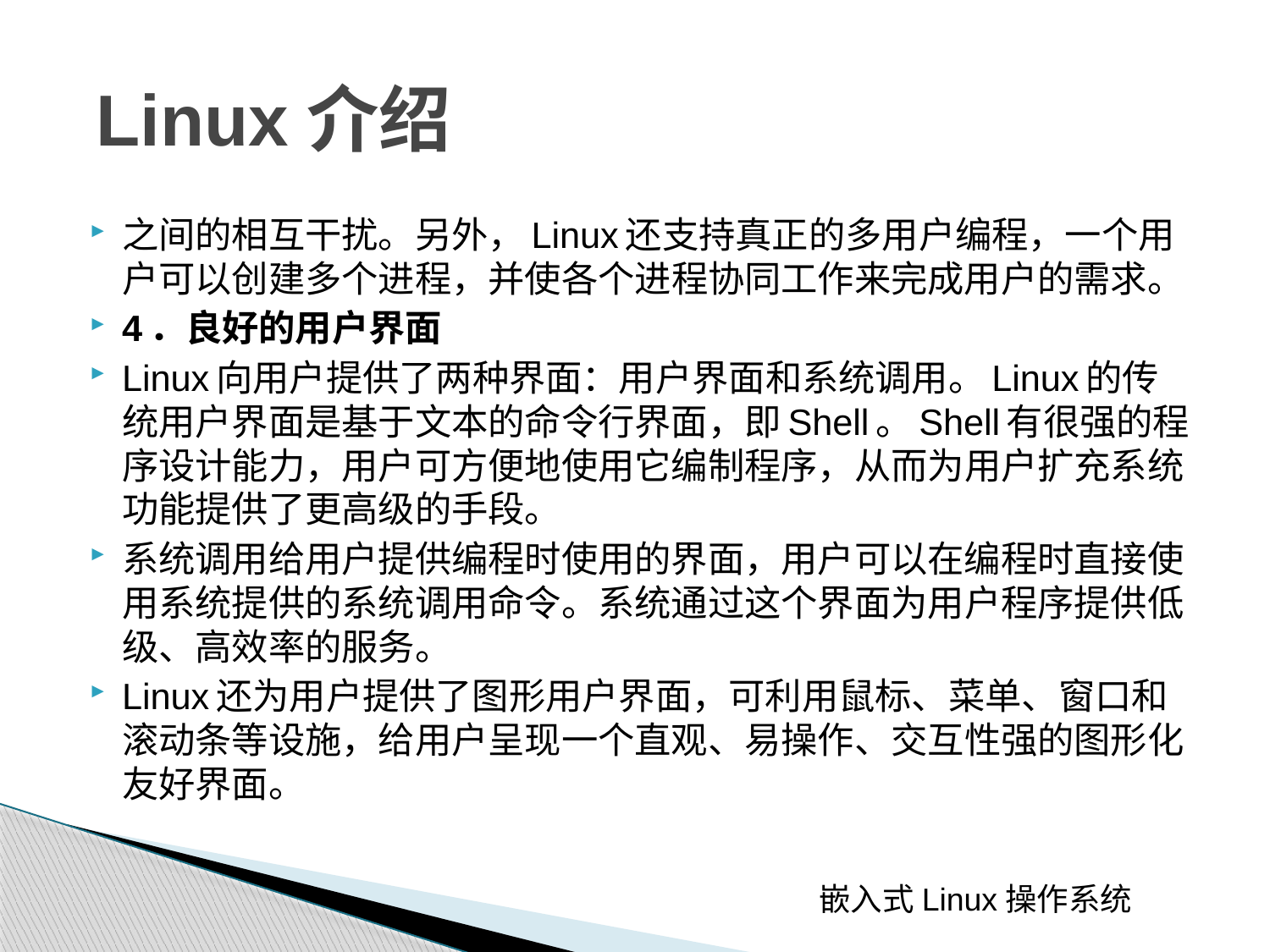

# Linux介绍
之间的相互干扰。另外，Linux还支持真正的多用户编程，一个用户可以创建多个进程，并使各个进程协同工作来完成用户的需求。
4．良好的用户界面
Linux向用户提供了两种界面：用户界面和系统调用。Linux的传统用户界面是基于文本的命令行界面，即Shell。Shell有很强的程序设计能力，用户可方便地使用它编制程序，从而为用户扩充系统功能提供了更高级的手段。
系统调用给用户提供编程时使用的界面，用户可以在编程时直接使用系统提供的系统调用命令。系统通过这个界面为用户程序提供低级、高效率的服务。
Linux还为用户提供了图形用户界面，可利用鼠标、菜单、窗口和滚动条等设施，给用户呈现一个直观、易操作、交互性强的图形化友好界面。

         嵌入式Linux操作系统